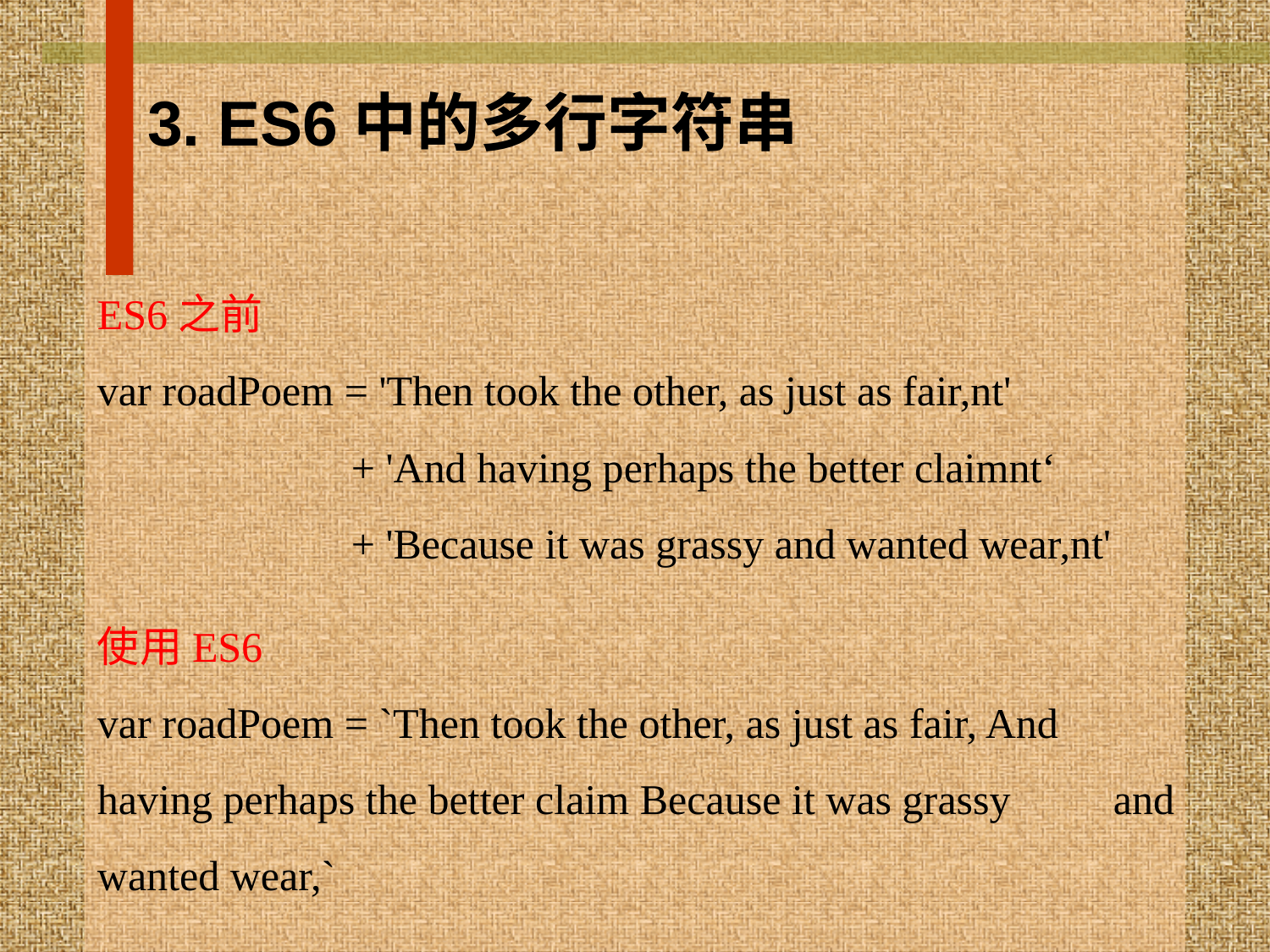

3. ES6中的多行字符串
ES6之前
var roadPoem = 'Then took the other, as just as fair,nt'
		+ 'And having perhaps the better claimnt‘
 		+ 'Because it was grassy and wanted wear,nt'
使用ES6
var roadPoem = `Then took the other, as just as fair, And 	having perhaps the better claim Because it was grassy 	and wanted wear,`